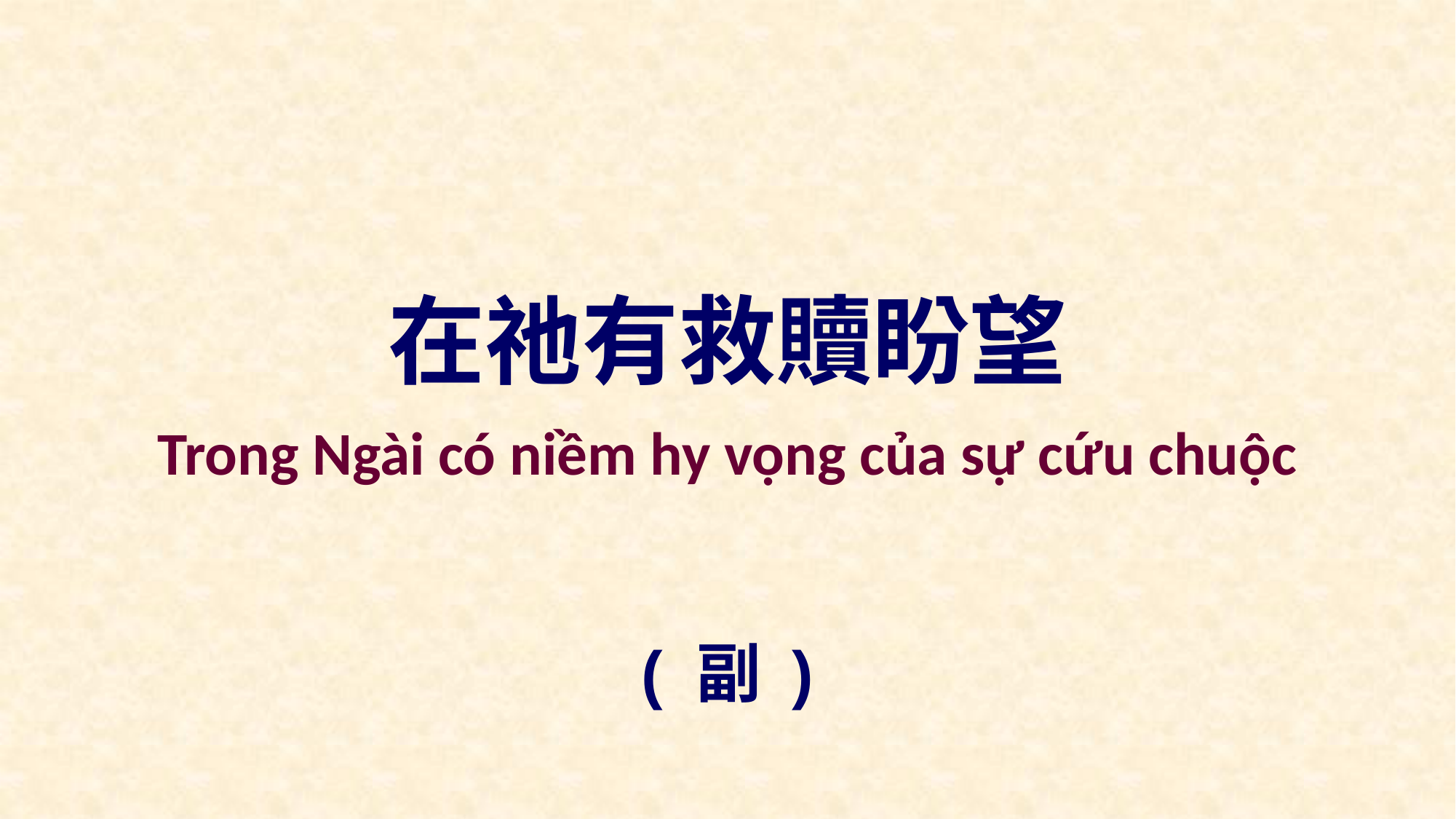

在祂有救贖盼望
Trong Ngài có niềm hy vọng của sự cứu chuộc
( 副 )